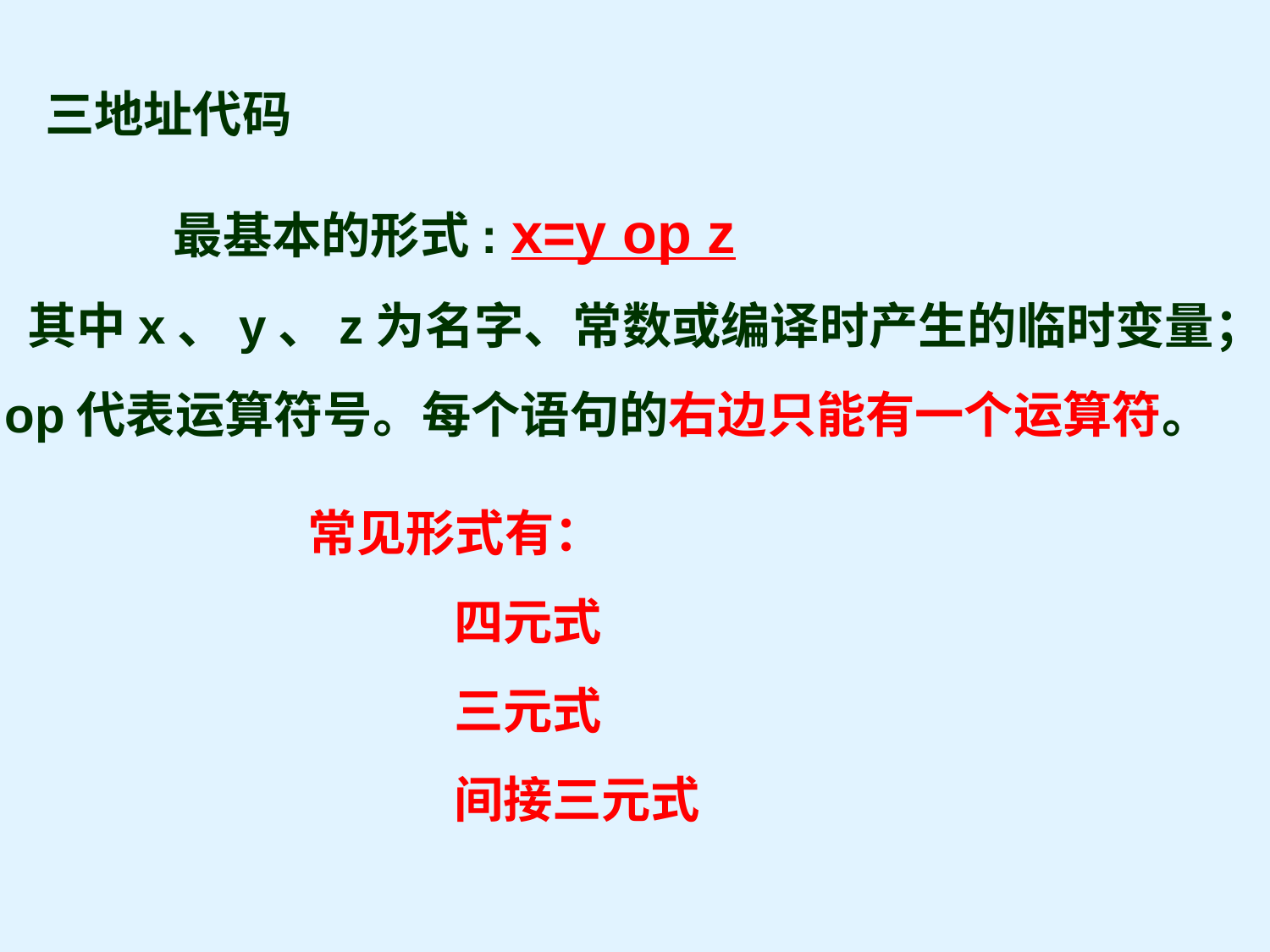

三地址代码
              最基本的形式: x=y op z
 其中x、y、z为名字、常数或编译时产生的临时变量；
op代表运算符号。每个语句的右边只能有一个运算符。
常见形式有：
            四元式
            三元式
            间接三元式